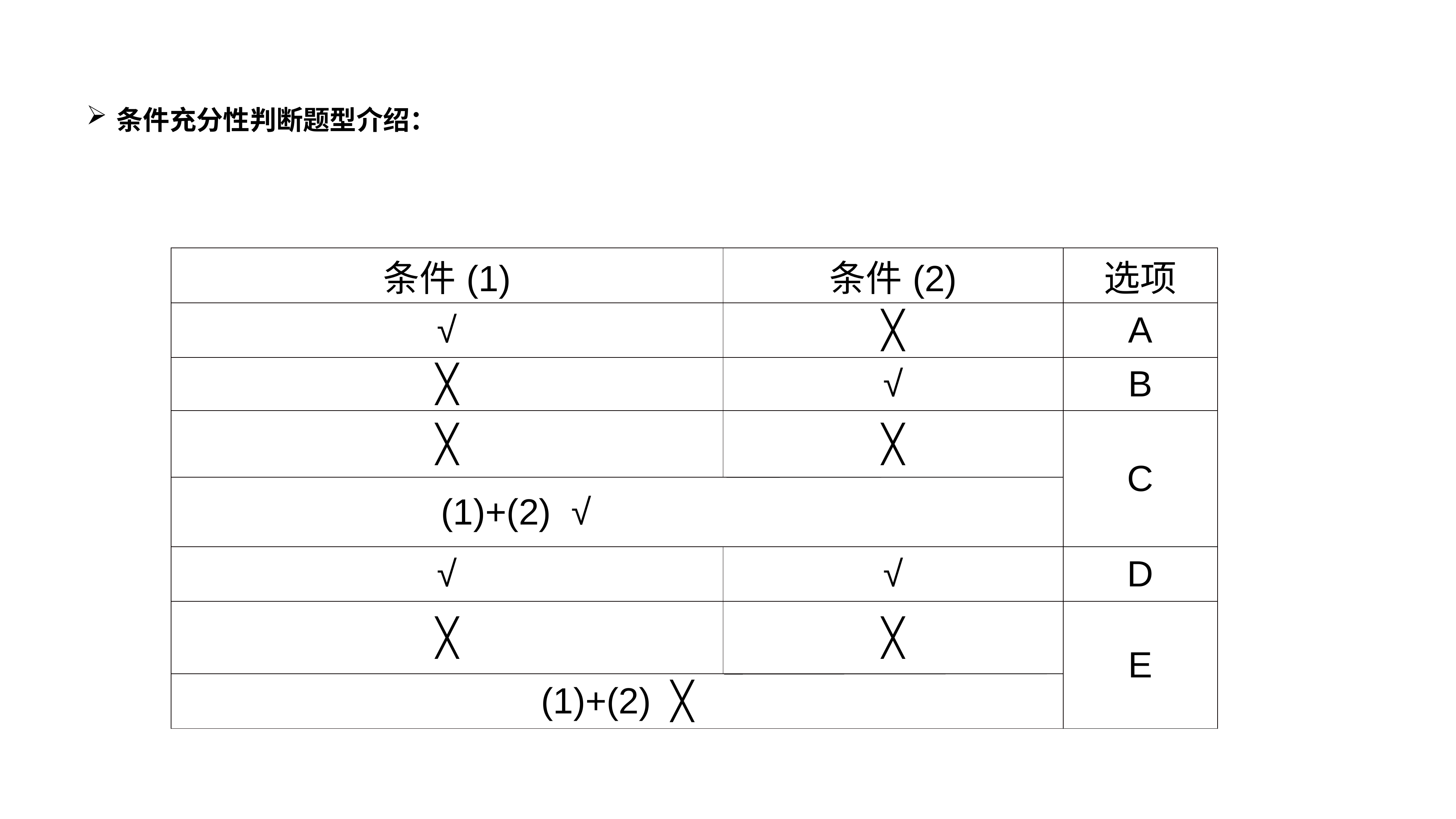

条件充分性判断题型介绍：
| 条件(1) | 条件(2) | 选项 |
| --- | --- | --- |
| √ | ╳ | A |
| ╳ | √ | B |
| ╳ | ╳ | C |
| (1)+(2) √ |  |  |
| √ | √ | D |
| ╳ | ╳ | E |
| (1)+(2) ╳ |  |  |